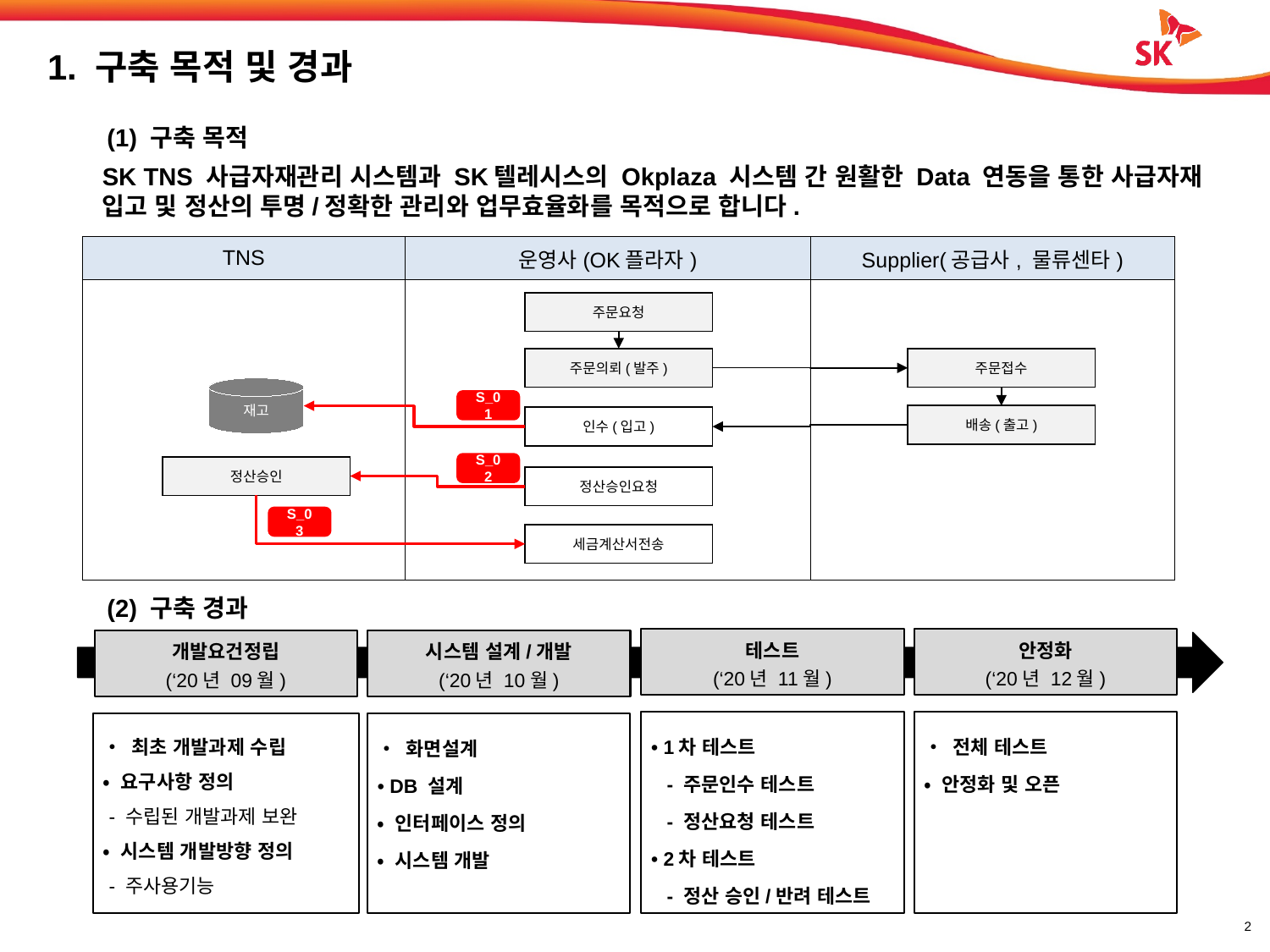

# 1. 구축 목적 및 경과
(1) 구축 목적
SK TNS 사급자재관리 시스템과 SK텔레시스의 Okplaza 시스템 간 원활한 Data 연동을 통한 사급자재 입고 및 정산의 투명/정확한 관리와 업무효율화를 목적으로 합니다.
| TNS | 운영사(OK플라자) | Supplier(공급사, 물류센타) |
| --- | --- | --- |
|  |  |  |
주문요청
주문의뢰(발주)
주문접수
재고
S_01
배송(출고)
인수(입고)
S_02
정산승인
정산승인요청
S_03
세금계산서전송
(2) 구축 경과
테스트
(‘20년 11월)
안정화
(‘20년 12월)
개발요건정립
(‘20년 09월)
시스템 설계/개발
(‘20년 10월)

• 1차 테스트
  - 주문인수 테스트
  - 정산요청 테스트
• 2차 테스트
  - 정산 승인/반려 테스트
• 전체 테스트
• 안정화 및 오픈

• 최초 개발과제 수립
• 요구사항 정의
 - 수립된 개발과제 보완
• 시스템 개발방향 정의
 - 주사용기능
• 화면설계
• DB 설계
• 인터페이스 정의
• 시스템 개발